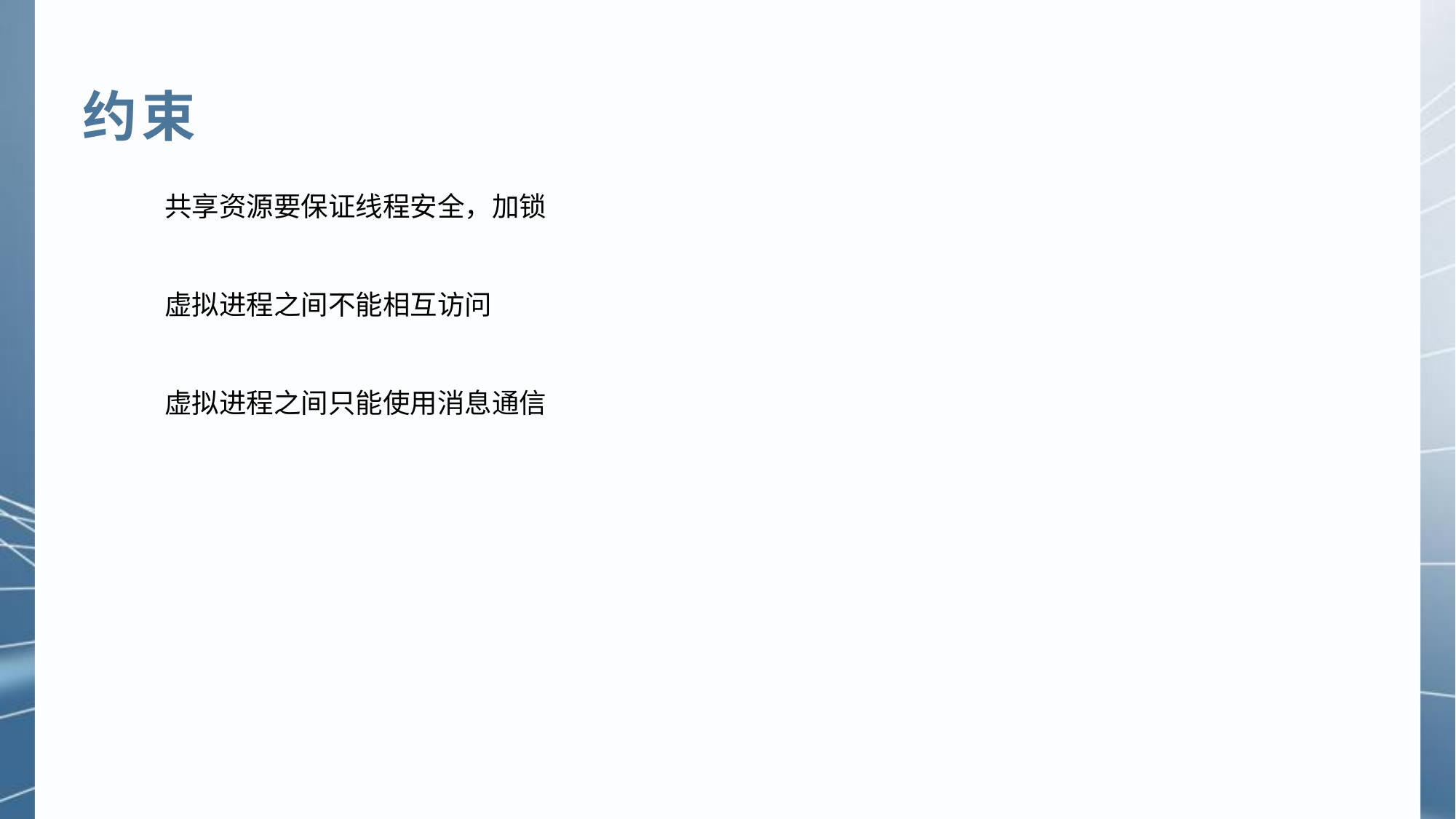

约束
共享资源要保证线程安全，加锁

虚拟进程之间不能相互访问

虚拟进程之间只能使用消息通信